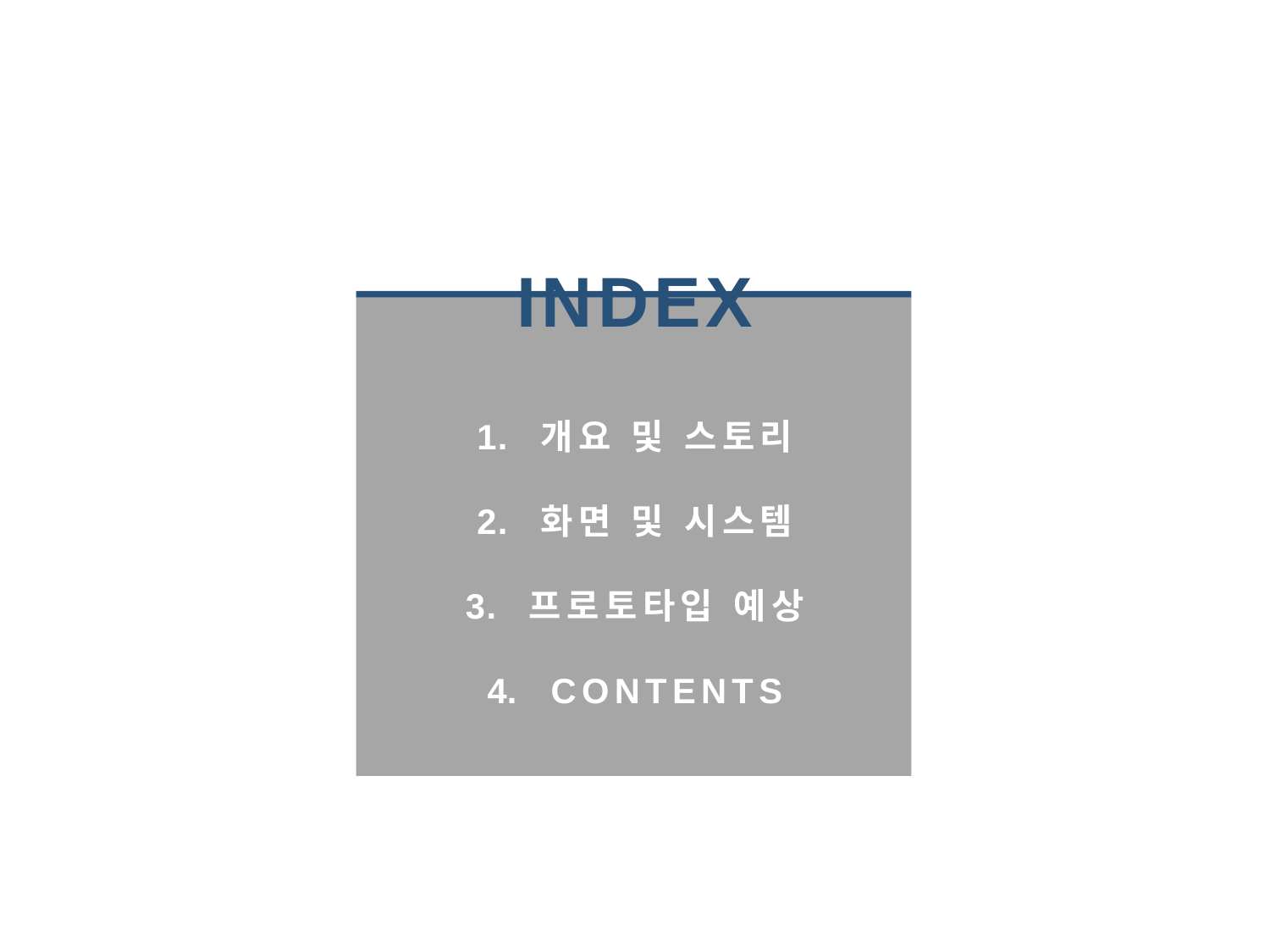

INDEX

개요 및 스토리
화면 및 시스템
프로토타입 예상
CONTENTS